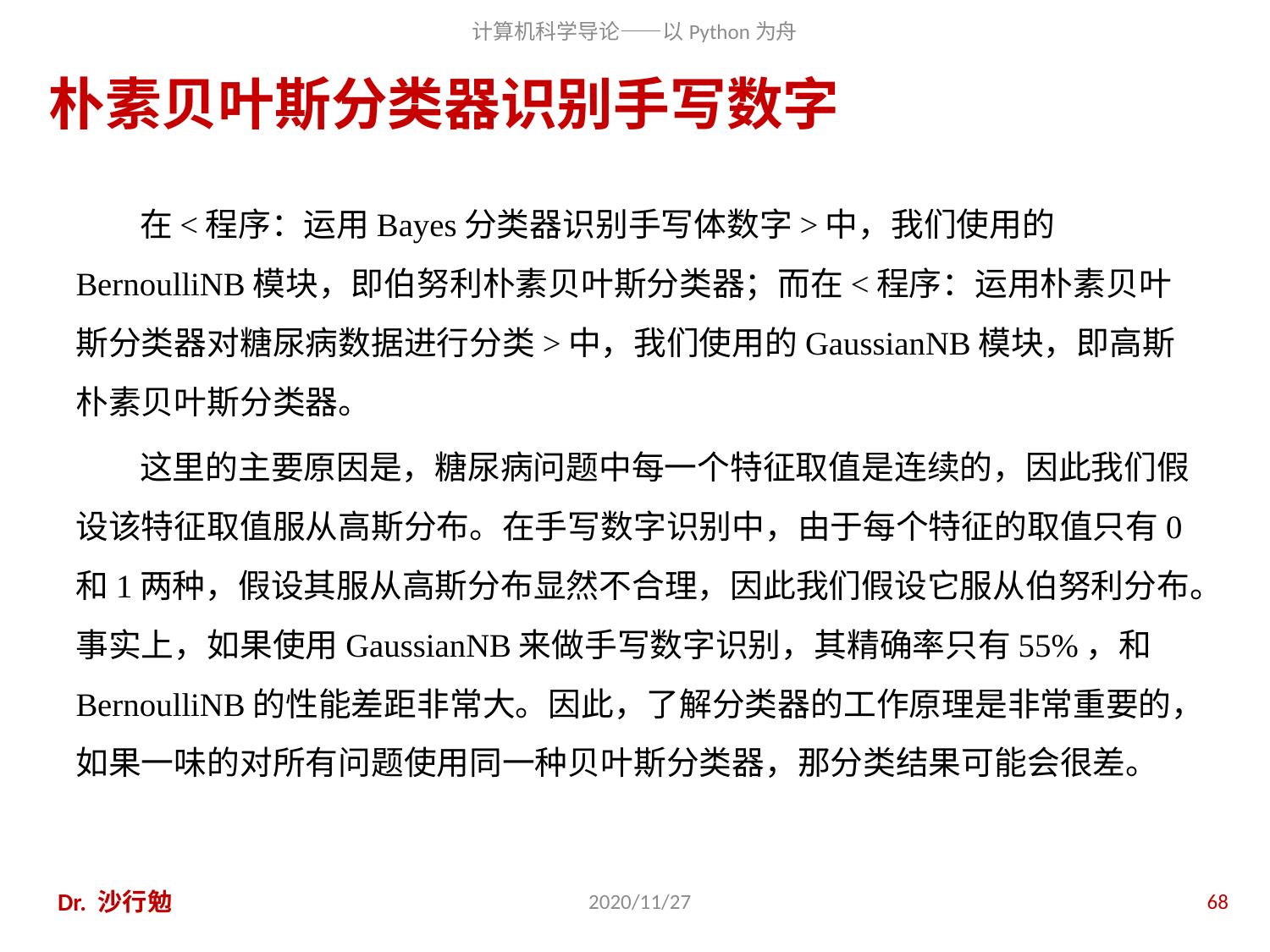

# 朴素贝叶斯分类器识别手写数字
在<程序：运用Bayes分类器识别手写体数字>中，我们使用的BernoulliNB模块，即伯努利朴素贝叶斯分类器；而在<程序：运用朴素贝叶斯分类器对糖尿病数据进行分类>中，我们使用的GaussianNB模块，即高斯朴素贝叶斯分类器。
这里的主要原因是，糖尿病问题中每一个特征取值是连续的，因此我们假设该特征取值服从高斯分布。在手写数字识别中，由于每个特征的取值只有0和1两种，假设其服从高斯分布显然不合理，因此我们假设它服从伯努利分布。事实上，如果使用GaussianNB来做手写数字识别，其精确率只有55%，和BernoulliNB的性能差距非常大。因此，了解分类器的工作原理是非常重要的，如果一味的对所有问题使用同一种贝叶斯分类器，那分类结果可能会很差。
Dr. 沙行勉
2020/11/27
68